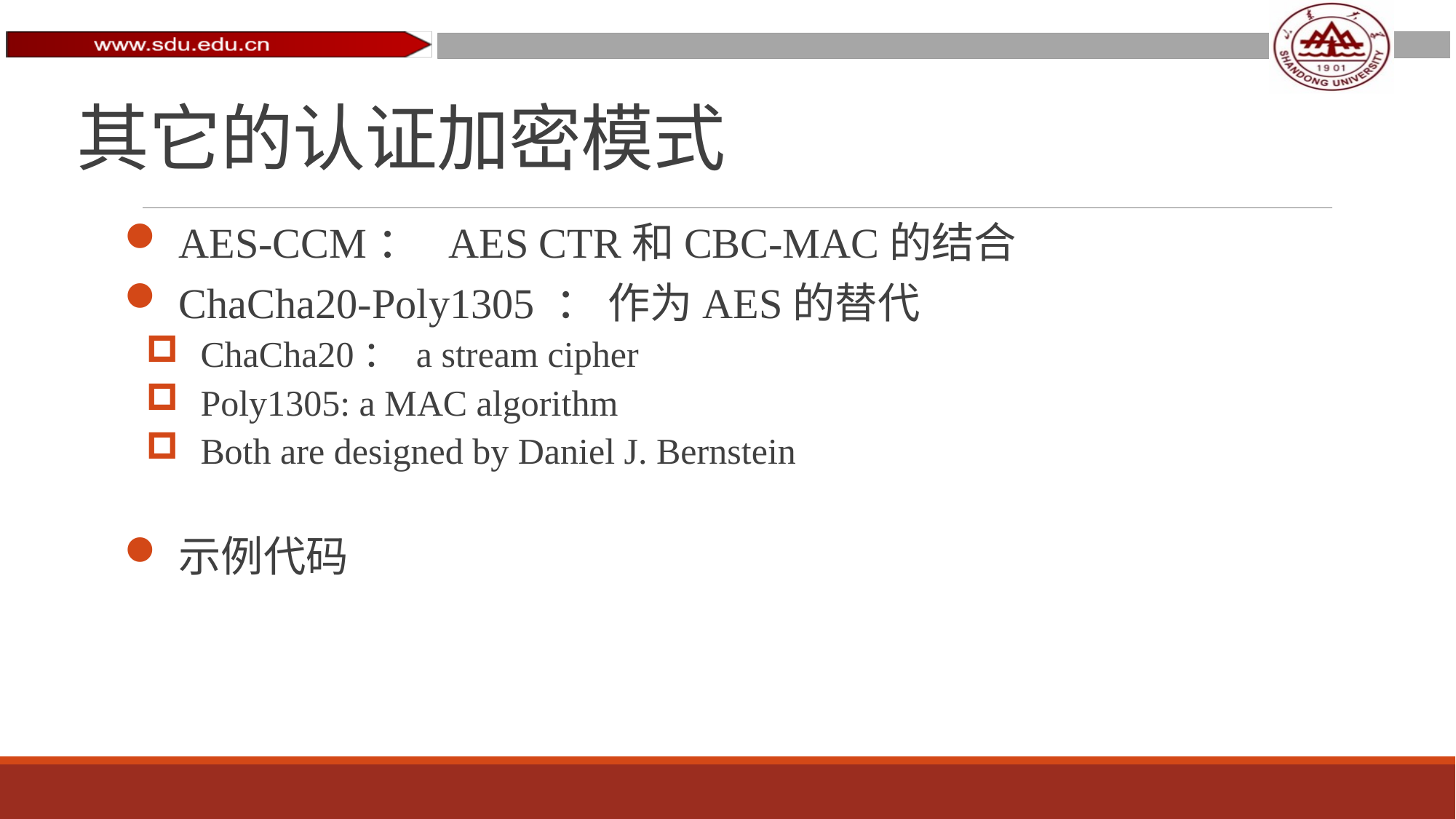

# 其它的认证加密模式
AES-CCM：  AES CTR和CBC-MAC的结合
ChaCha20-Poly1305 ： 作为AES的替代
ChaCha20： a stream cipher
Poly1305: a MAC algorithm
Both are designed by Daniel J. Bernstein

示例代码